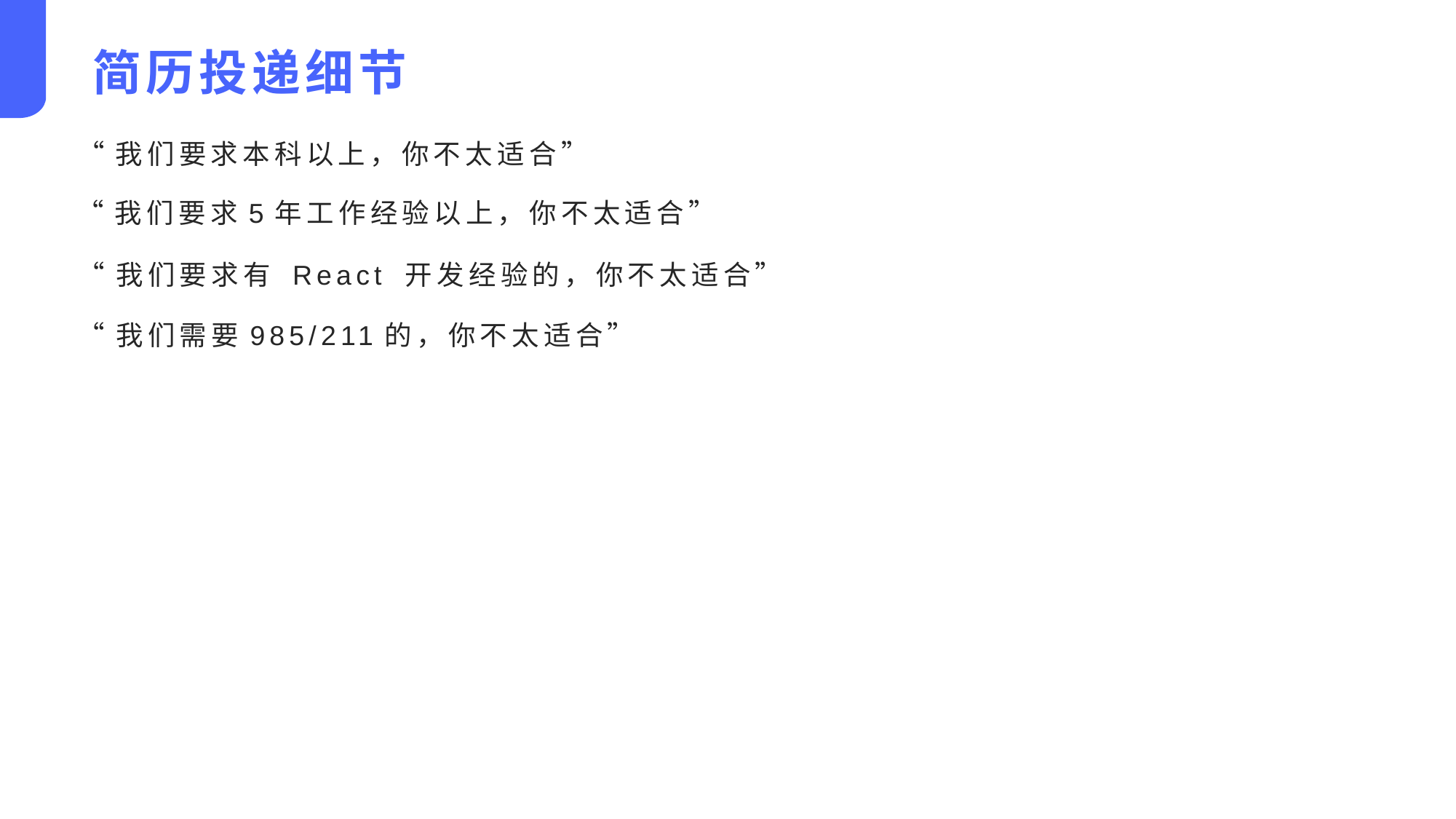

简历投递细节
“我们要求本科以上，你不太适合”
“我们要求5年工作经验以上，你不太适合”
“我们要求有 React 开发经验的，你不太适合”
“我们需要985/211的，你不太适合”